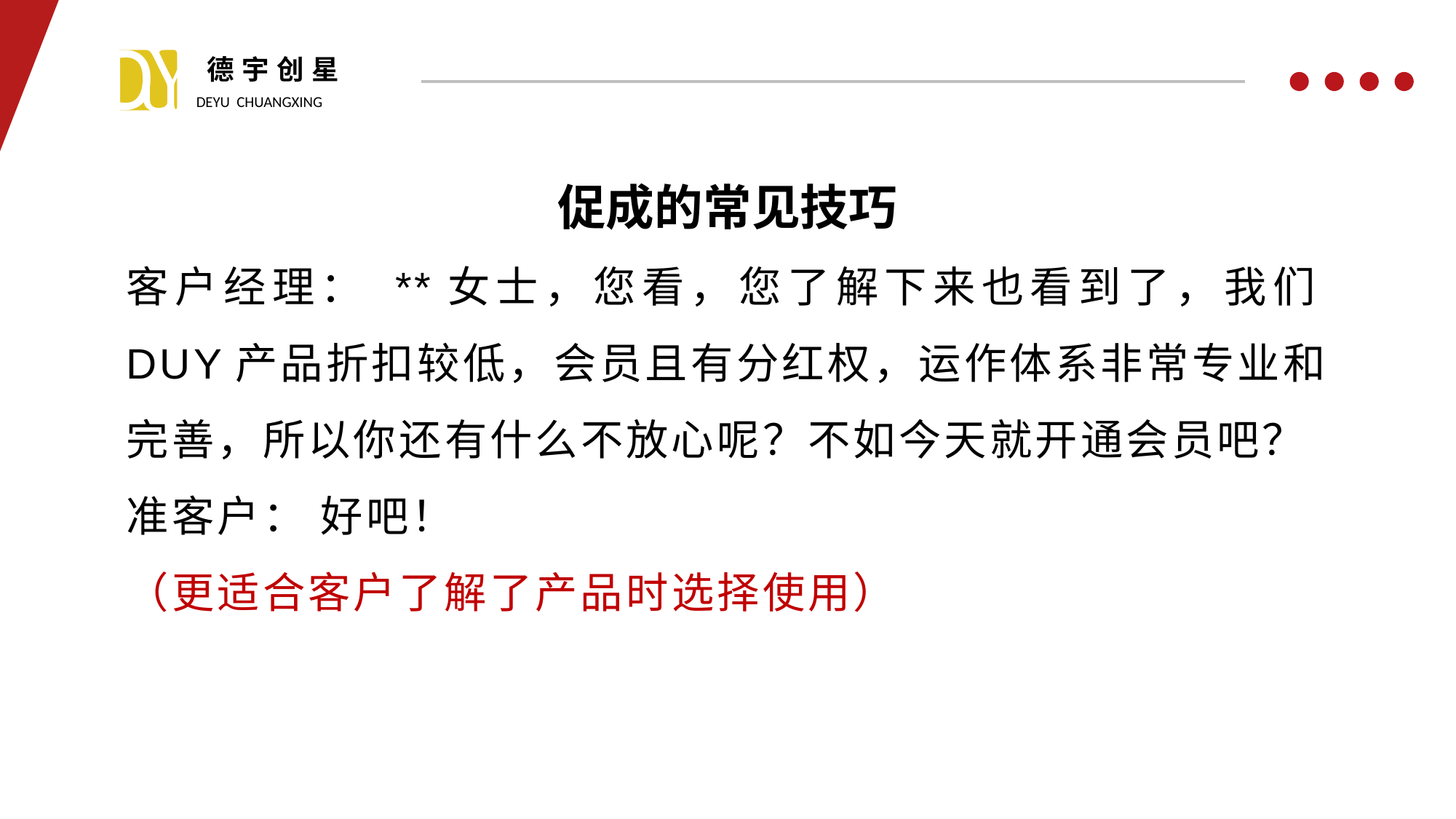

促成的常见技巧
客户经理： **女士，您看，您了解下来也看到了，我们DUY产品折扣较低，会员且有分红权，运作体系非常专业和完善，所以你还有什么不放心呢？不如今天就开通会员吧？
准客户： 好吧！
（更适合客户了解了产品时选择使用）